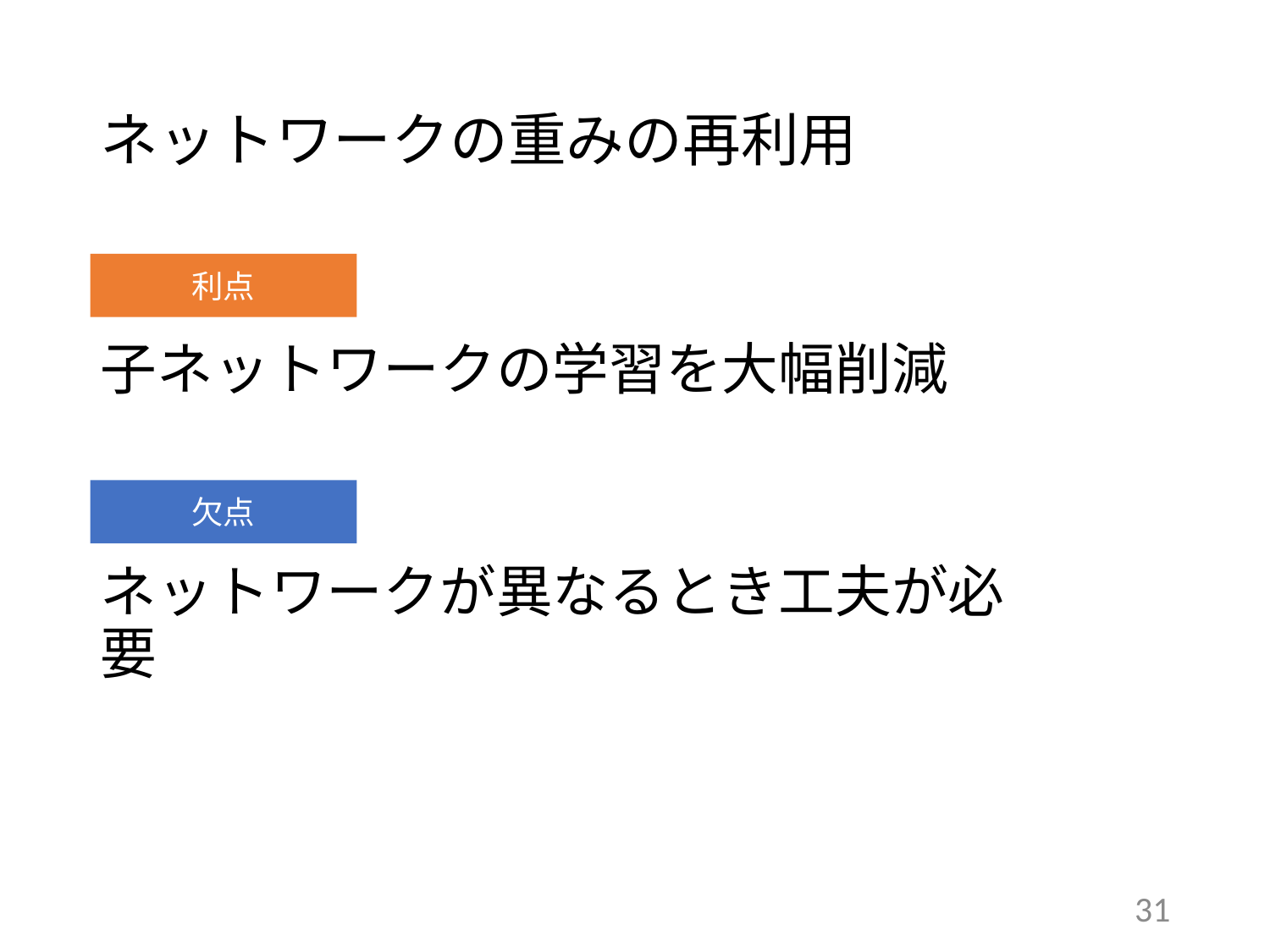

# ネットワークの重みの再利用

子ネットワークの学習を大幅削減

ネットワークが異なるとき工夫が必要
利点
欠点
31